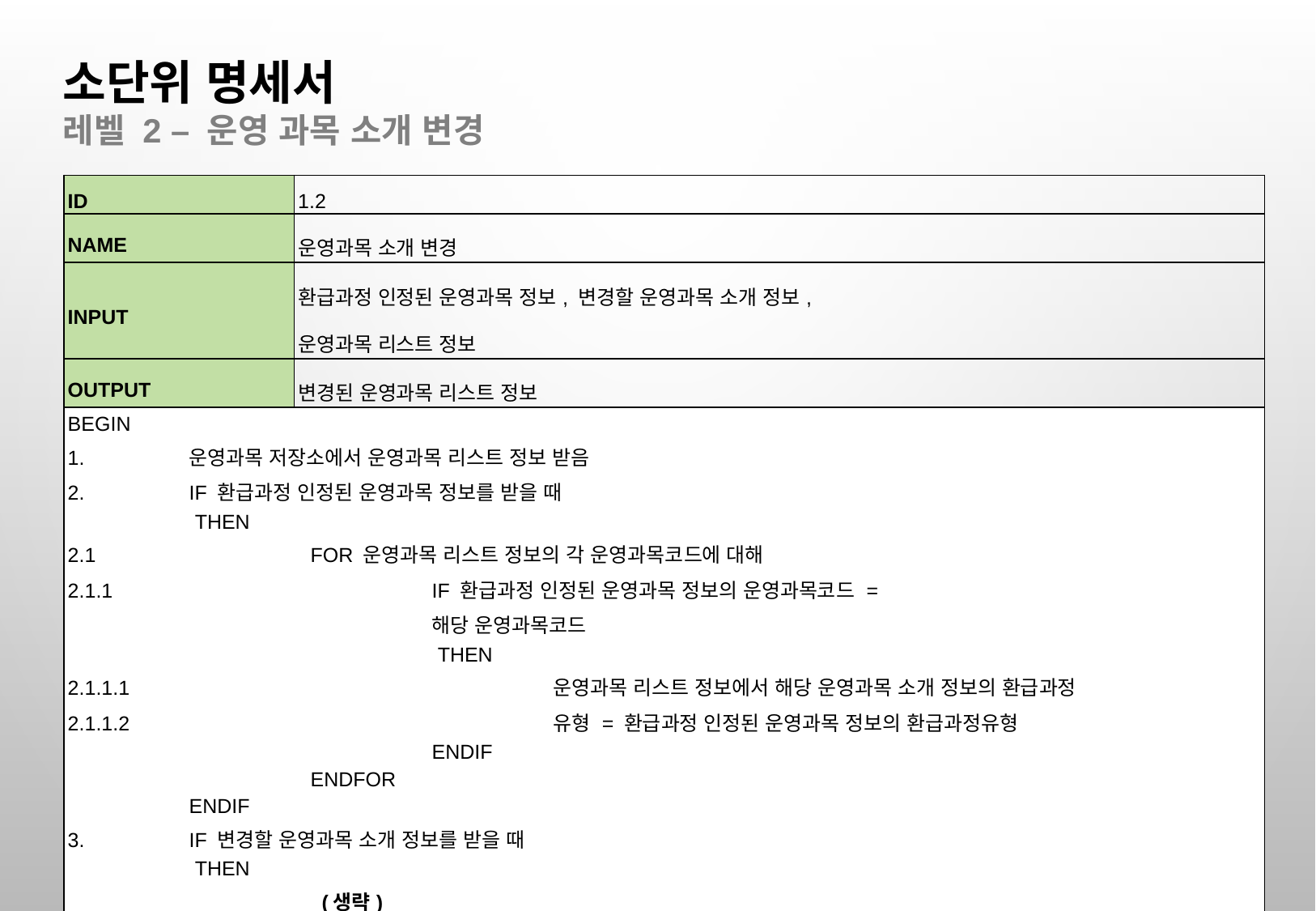

소단위 명세서
레벨 2 – 운영 과목 소개 변경
| ID | 1.2 |
| --- | --- |
| NAME | 운영과목 소개 변경 |
| INPUT | 환급과정 인정된 운영과목 정보, 변경할 운영과목 소개 정보, 운영과목 리스트 정보 |
| OUTPUT | 변경된 운영과목 리스트 정보 |
| BEGIN 1. 운영과목 저장소에서 운영과목 리스트 정보 받음 2. IF 환급과정 인정된 운영과목 정보를 받을 때 THEN 2.1 FOR 운영과목 리스트 정보의 각 운영과목코드에 대해 2.1.1 IF 환급과정 인정된 운영과목 정보의 운영과목코드 = 해당 운영과목코드 THEN 2.1.1.1 운영과목 리스트 정보에서 해당 운영과목 소개 정보의 환급과정 2.1.1.2 유형 = 환급과정 인정된 운영과목 정보의 환급과정유형 ENDIF ENDFOR ENDIF 3. IF 변경할 운영과목 소개 정보를 받을 때 THEN (생략) 4. 변경된 운영과목 리스트 정보를 운영과목 저장소로 보냄 END |  |
83